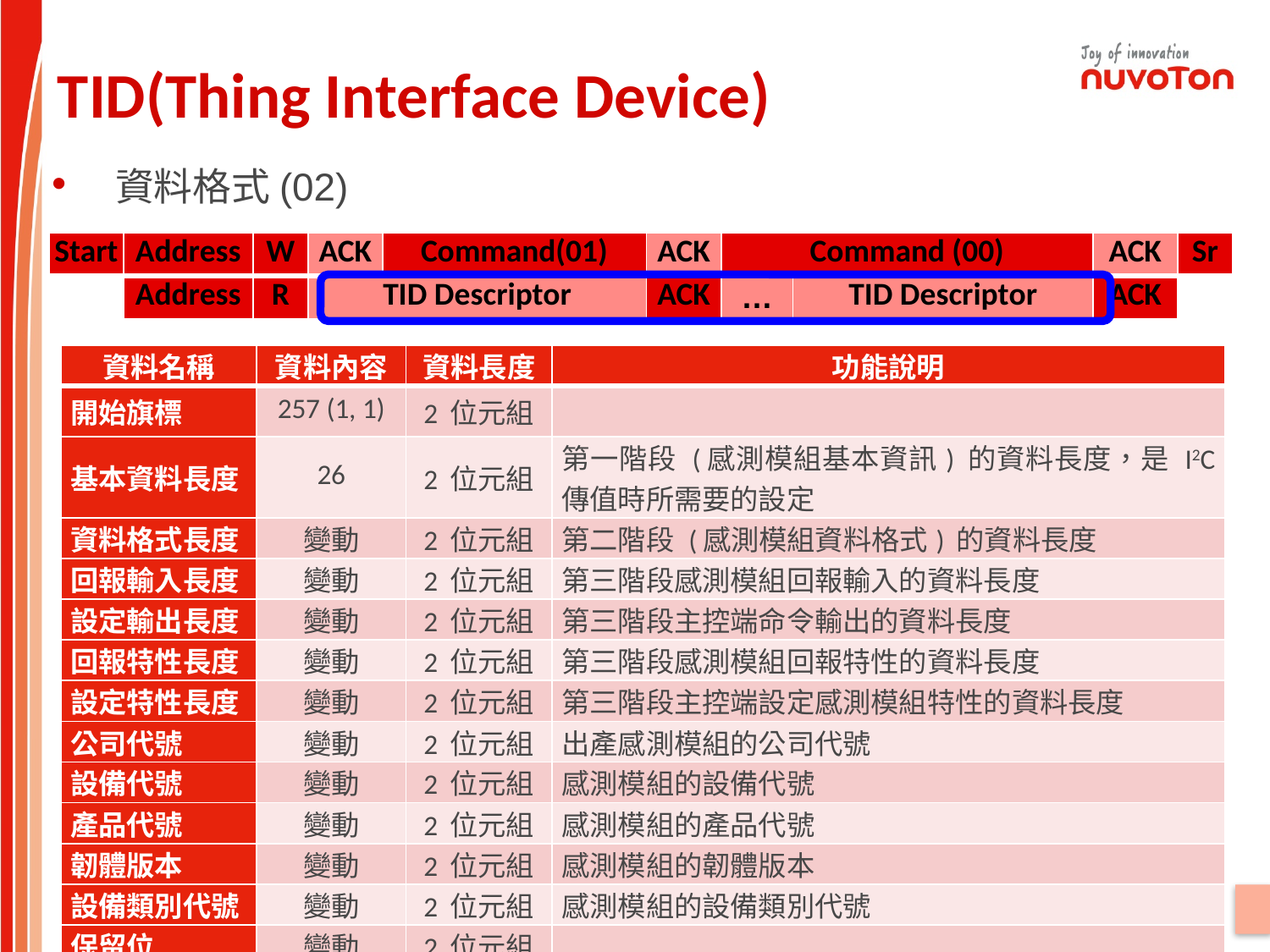

TID(Thing Interface Device)
資料格式(02)
| Start | Address | W | ACK | Command(01) | ACK | Command (00) |  | ACK | Sr |
| --- | --- | --- | --- | --- | --- | --- | --- | --- | --- |
|  | Address | R | TID Descriptor |  | ACK | … | TID Descriptor | ACK |  |

| 資料名稱 | 資料內容 | 資料長度 | 功能說明 |
| --- | --- | --- | --- |
| 開始旗標 | 257 (1, 1) | 2 位元組 |  |
| 基本資料長度 | 26 | 2 位元組 | 第一階段 (感測模組基本資訊) 的資料長度，是 I2C 傳值時所需要的設定 |
| 資料格式長度 | 變動 | 2 位元組 | 第二階段 (感測模組資料格式) 的資料長度 |
| 回報輸入長度 | 變動 | 2 位元組 | 第三階段感測模組回報輸入的資料長度 |
| 設定輸出長度 | 變動 | 2 位元組 | 第三階段主控端命令輸出的資料長度 |
| 回報特性長度 | 變動 | 2 位元組 | 第三階段感測模組回報特性的資料長度 |
| 設定特性長度 | 變動 | 2 位元組 | 第三階段主控端設定感測模組特性的資料長度 |
| 公司代號 | 變動 | 2 位元組 | 出產感測模組的公司代號 |
| 設備代號 | 變動 | 2 位元組 | 感測模組的設備代號 |
| 產品代號 | 變動 | 2 位元組 | 感測模組的產品代號 |
| 韌體版本 | 變動 | 2 位元組 | 感測模組的韌體版本 |
| 設備類別代號 | 變動 | 2 位元組 | 感測模組的設備類別代號 |
| 保留位 | 變動 | 2 位元組 |  |
| 保留位 | 變動 | 2 位元組 |  |
45